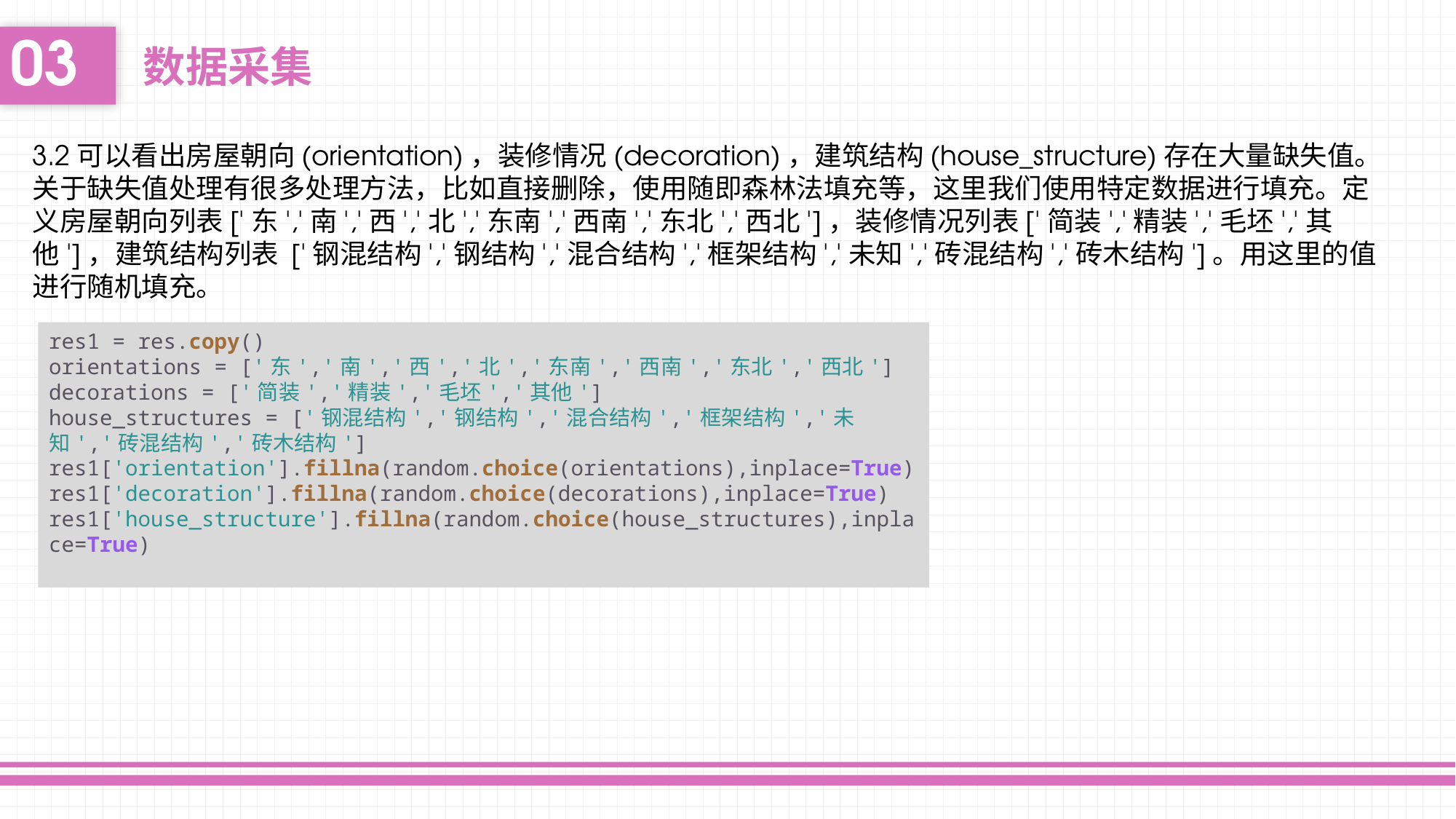

03
数据采集
3.2可以看出房屋朝向(orientation)，装修情况(decoration)，建筑结构(house_structure)存在大量缺失值。关于缺失值处理有很多处理方法，比如直接删除，使用随即森林法填充等，这里我们使用特定数据进行填充。定义房屋朝向列表['东','南','西','北','东南','西南','东北','西北']，装修情况列表['简装','精装','毛坯','其他']，建筑结构列表 ['钢混结构','钢结构','混合结构','框架结构','未知','砖混结构','砖木结构']。用这里的值进行随机填充。
res1 = res.copy()
orientations = ['东','南','西','北','东南','西南','东北','西北']
decorations = ['简装','精装','毛坯','其他']
house_structures = ['钢混结构','钢结构','混合结构','框架结构','未知','砖混结构','砖木结构']
res1['orientation'].fillna(random.choice(orientations),inplace=True)
res1['decoration'].fillna(random.choice(decorations),inplace=True)
res1['house_structure'].fillna(random.choice(house_structures),inplace=True)